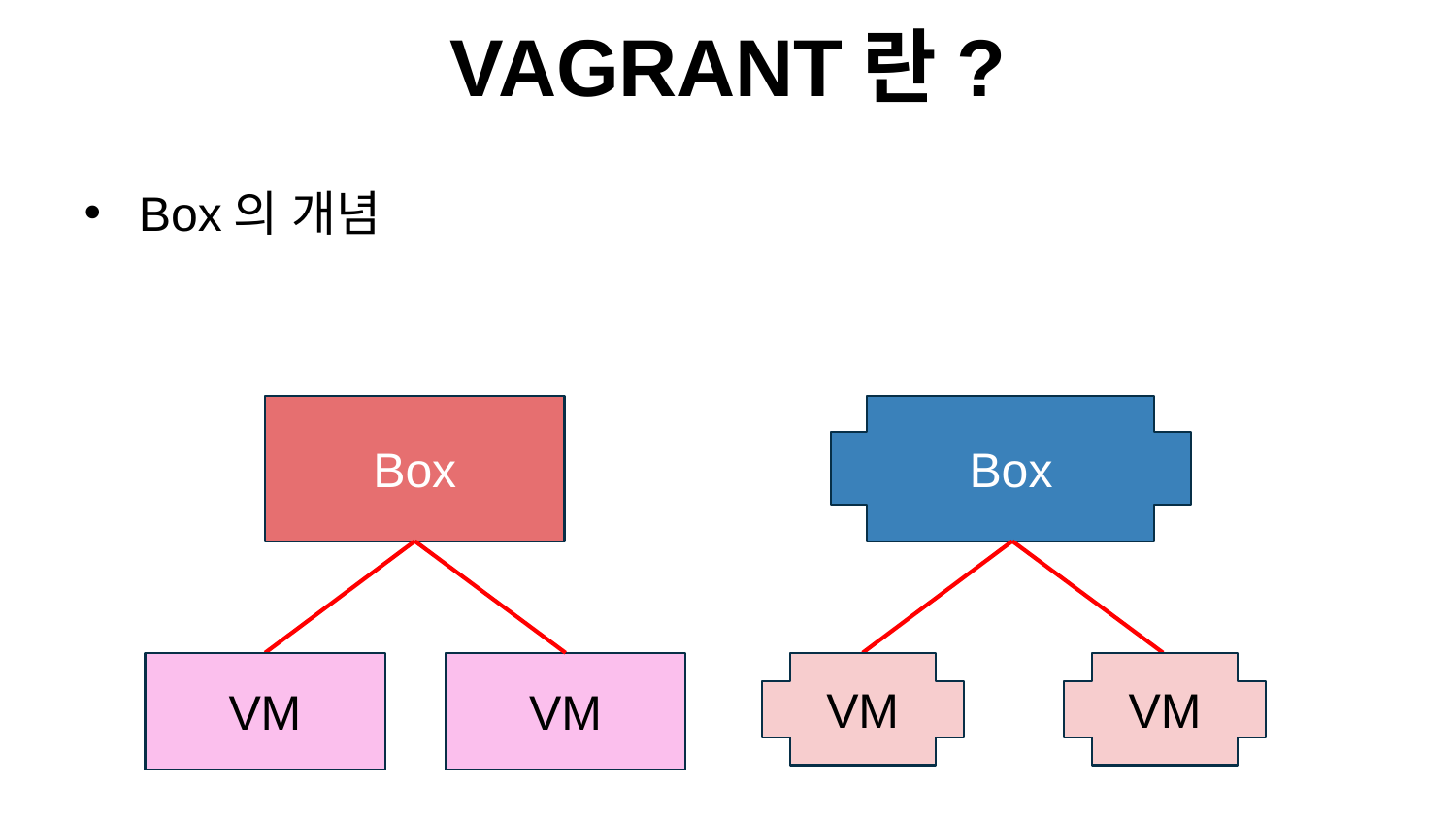

# VAGRANT란?
Box의 개념
VM을 만들기 위한 기본 OS 이미지를 포함한 VM 설정(CPU, 메모리 사이즈 등)에 대한 기본 템플릿
공개된 Box를 사용해서 다양한 OS를 손쉽게 사용 가능
Box
Box
VM
VM
VM
VM